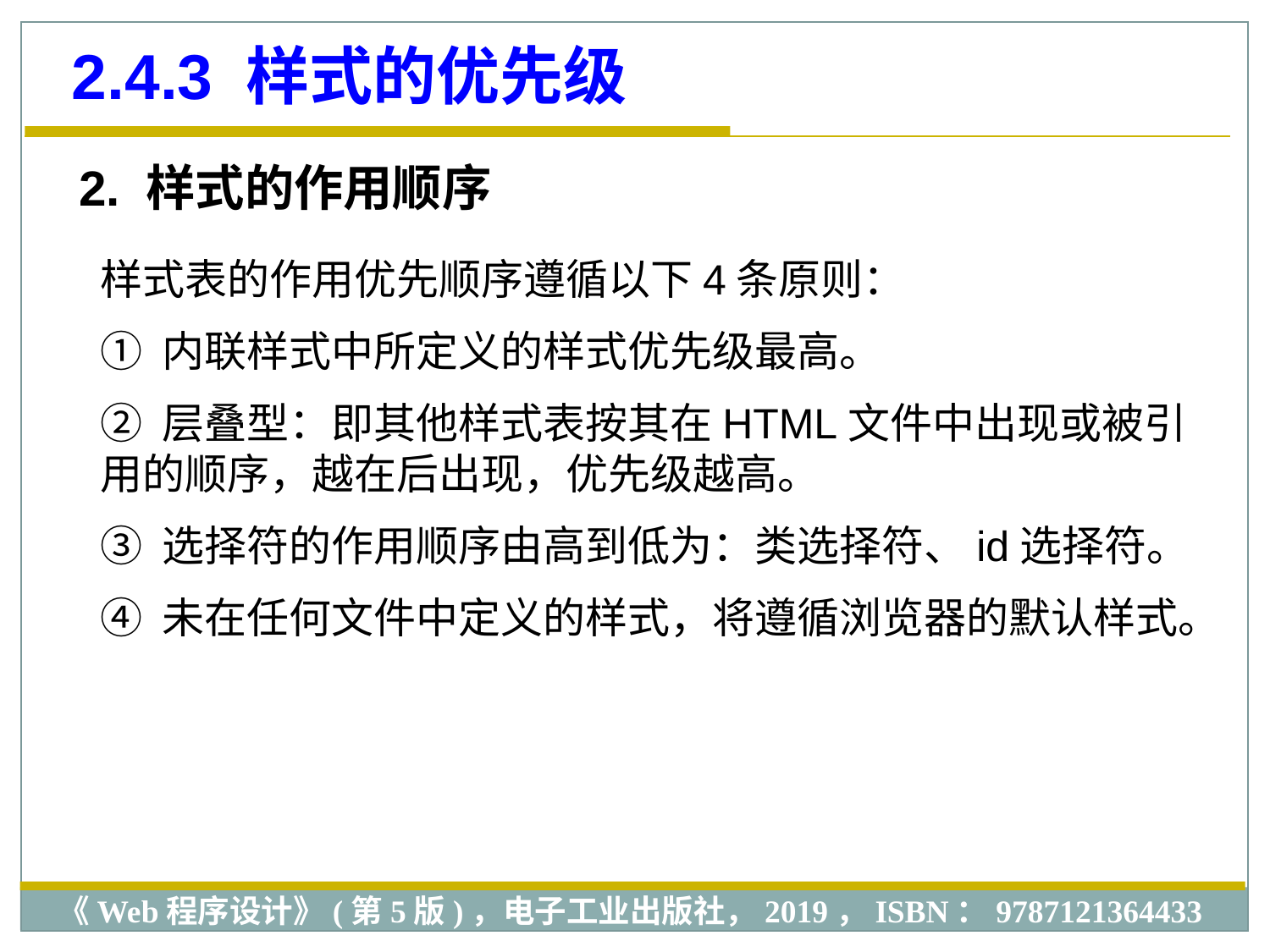

2.4.3 样式的优先级
2. 样式的作用顺序
样式表的作用优先顺序遵循以下4条原则：
① 内联样式中所定义的样式优先级最高。
② 层叠型：即其他样式表按其在HTML文件中出现或被引用的顺序，越在后出现，优先级越高。
③ 选择符的作用顺序由高到低为：类选择符、id选择符。
④ 未在任何文件中定义的样式，将遵循浏览器的默认样式。